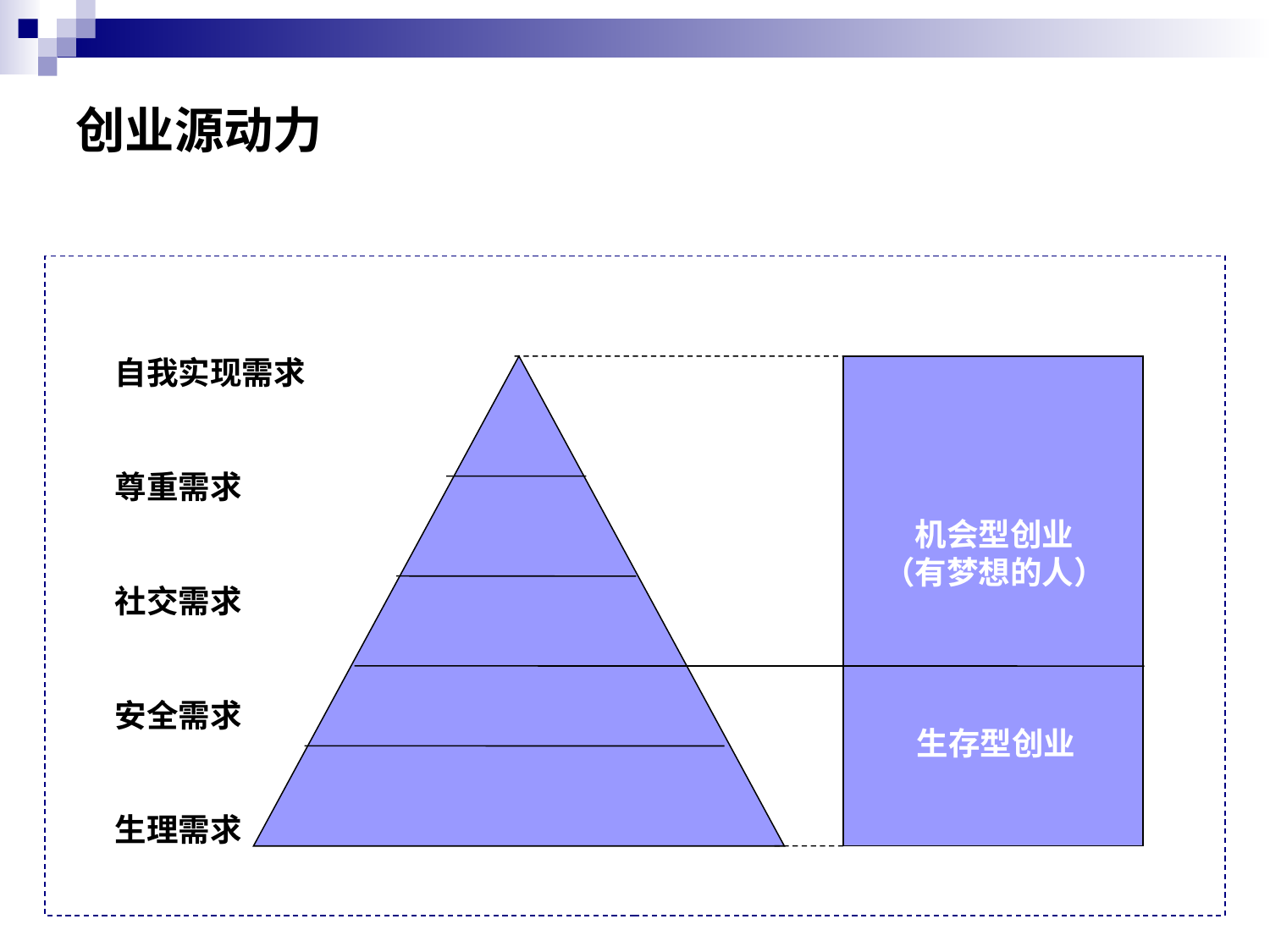

# 创业源动力

自我实现需求

尊重需求

社交需求

安全需求

生理需求

机会型创业
（有梦想的人）

生存型创业